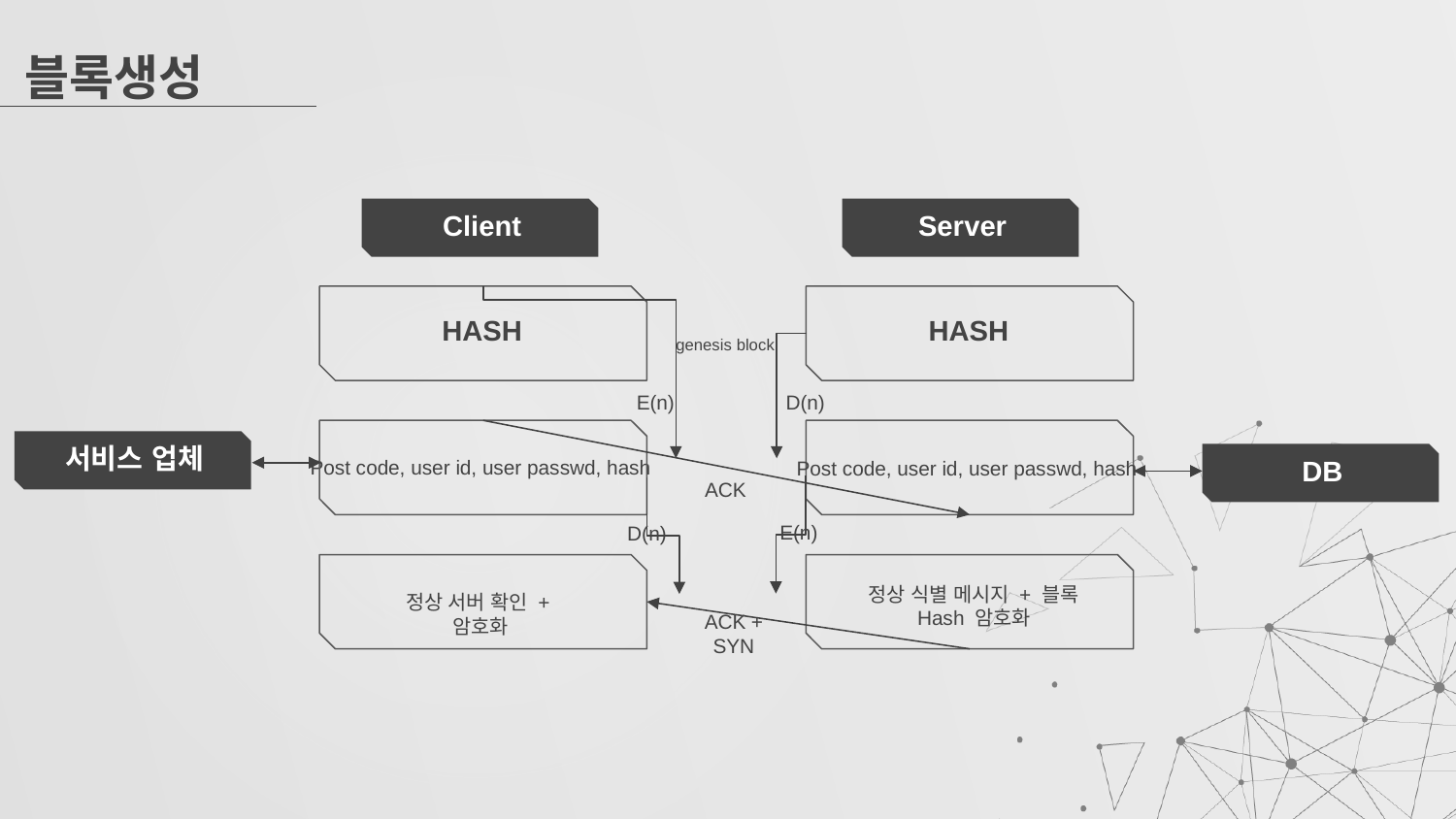

# 블록생성
Client
Server

HASH
HASH
genesis block
D(n)
E(n)

서비스 업체

DB
Post code, user id, user passwd, hash
Post code, user id, user passwd, hash

ACK
E(n)
D(n)

정상 식별 메시지 + 블록 Hash 암호화
정상 서버 확인 +암호화
ACK + SYN